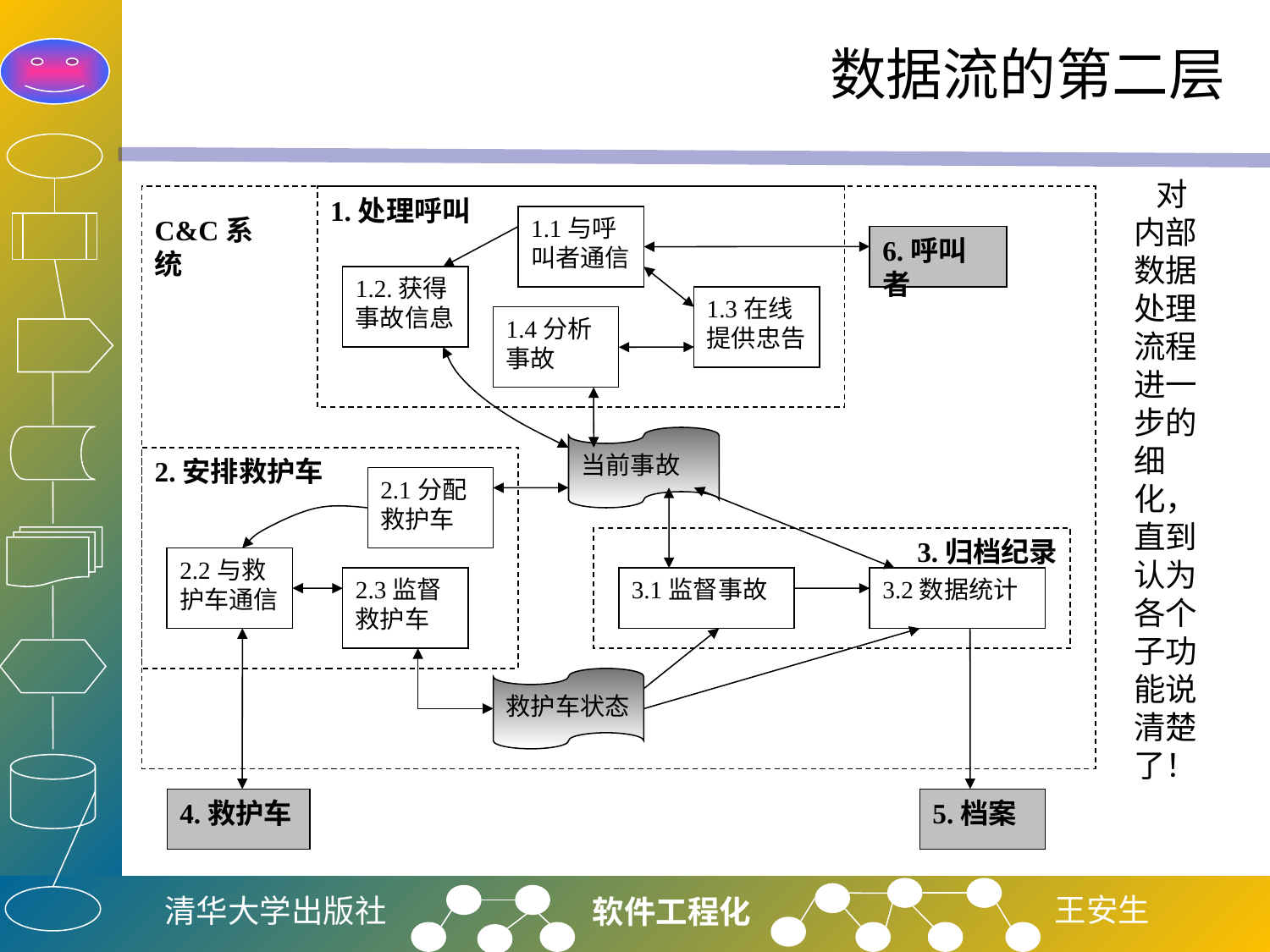

# 数据流的第二层
  对内部数据处理流程进一步的细化，直到认为各个子功能说清楚了！

1.处理呼叫
C&C系统
1.1与呼叫者通信

6.呼叫者

1.2.获得事故信息

1.3在线提供忠告
1.4分析事故

当前事故
2.安排救护车
2.1分配
救护车

3.归档纪录
2.2与救护车通信
2.3监督
救护车
3.1监督事故
3.2数据统计

救护车状态
4.救护车
5.档案